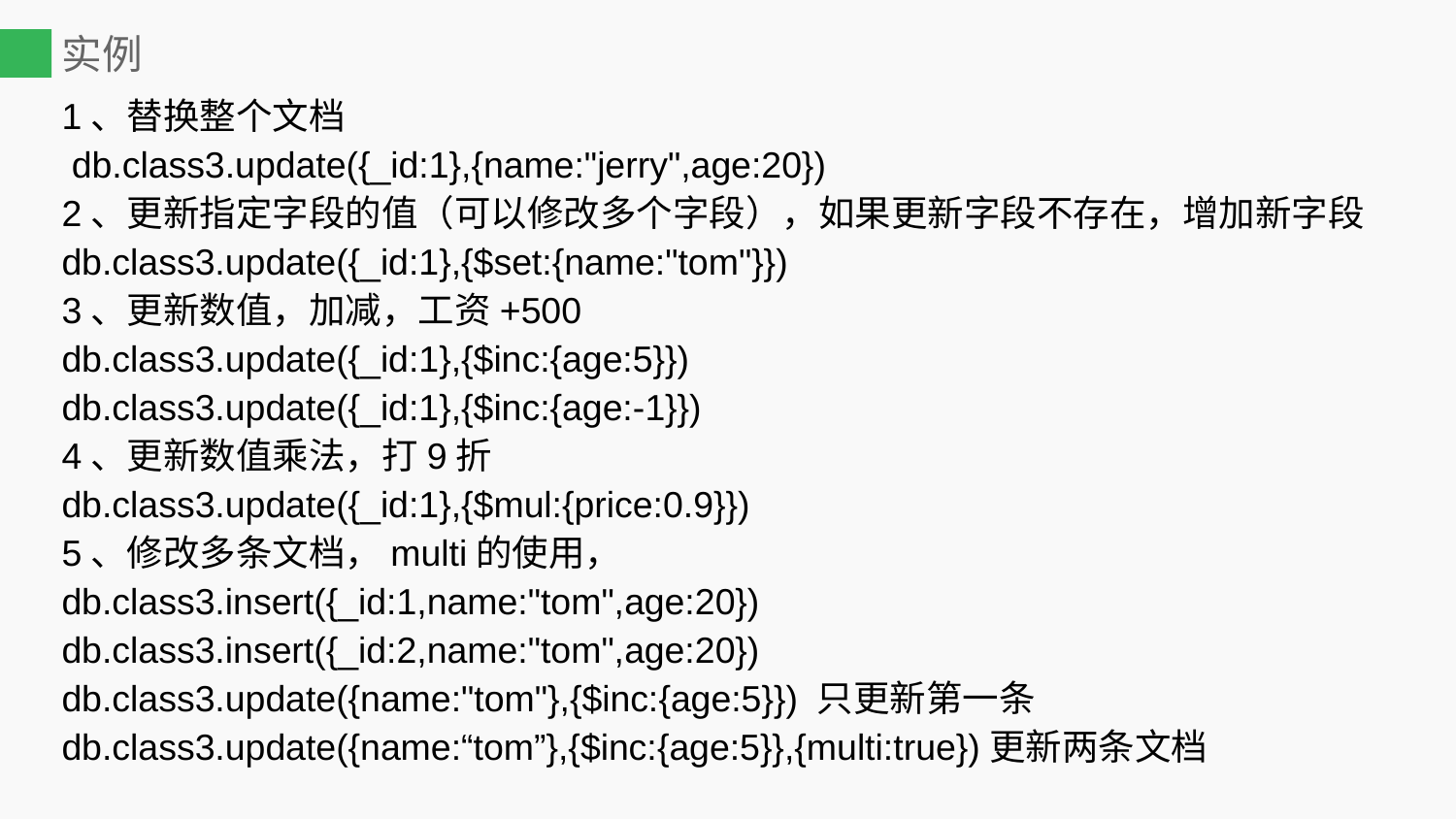

# 实例
1、替换整个文档
 db.class3.update({_id:1},{name:"jerry",age:20})
2、更新指定字段的值（可以修改多个字段），如果更新字段不存在，增加新字段db.class3.update({_id:1},{$set:{name:"tom"}})
3、更新数值，加减，工资+500
db.class3.update({_id:1},{$inc:{age:5}})
db.class3.update({_id:1},{$inc:{age:-1}})
4、更新数值乘法，打9折
db.class3.update({_id:1},{$mul:{price:0.9}})
5、修改多条文档，multi的使用，
db.class3.insert({_id:1,name:"tom",age:20})
db.class3.insert({_id:2,name:"tom",age:20})
db.class3.update({name:"tom"},{$inc:{age:5}}) 只更新第一条
db.class3.update({name:“tom”},{$inc:{age:5}},{multi:true})更新两条文档